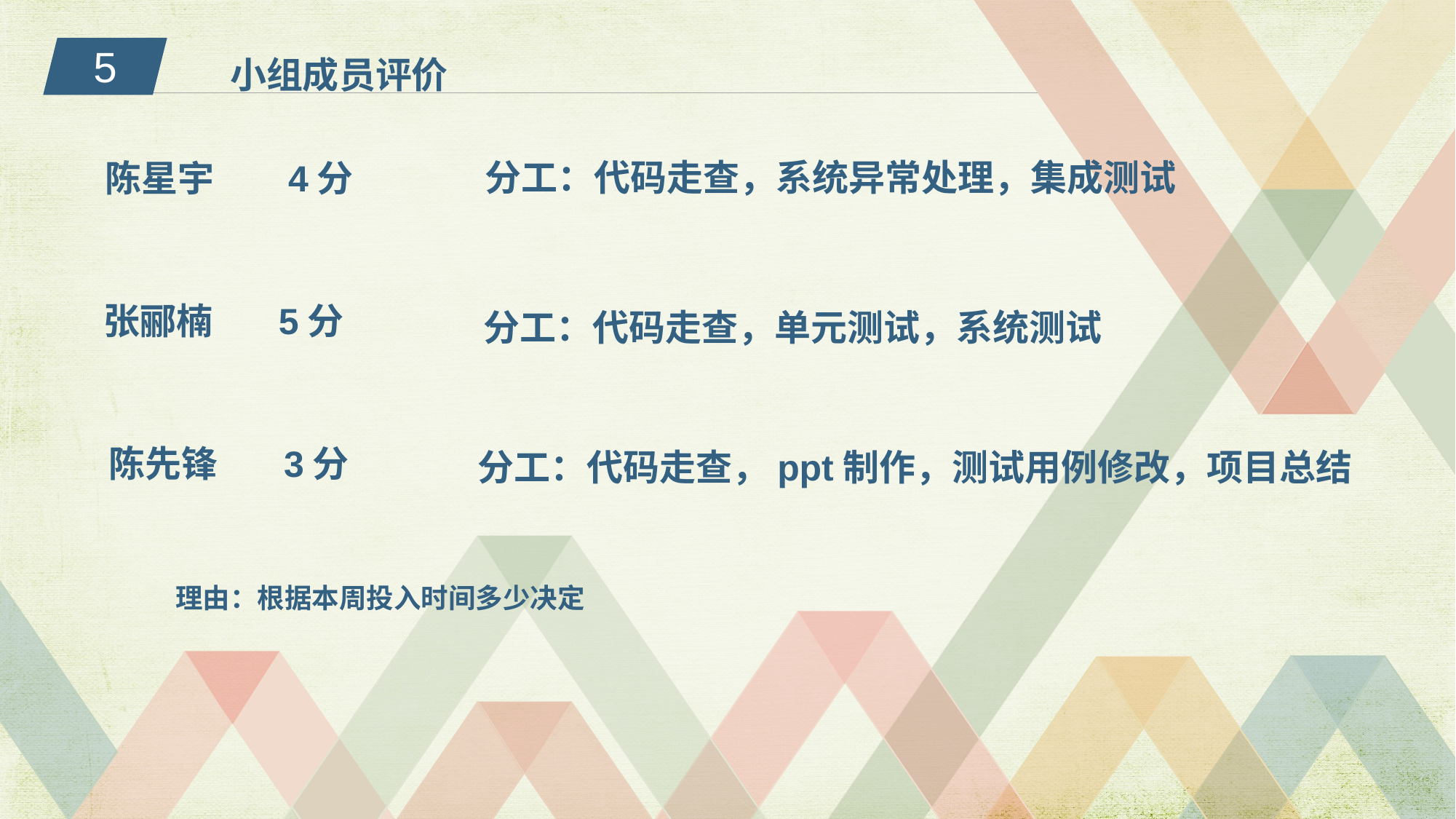

小组成员评价
5

分工：代码走查，系统异常处理，集成测试

陈星宇        4分

张郦楠       5分
分工：代码走查，单元测试，系统测试

陈先锋       3分
分工：代码走查，ppt制作，测试用例修改，项目总结

理由：根据本周投入时间多少决定